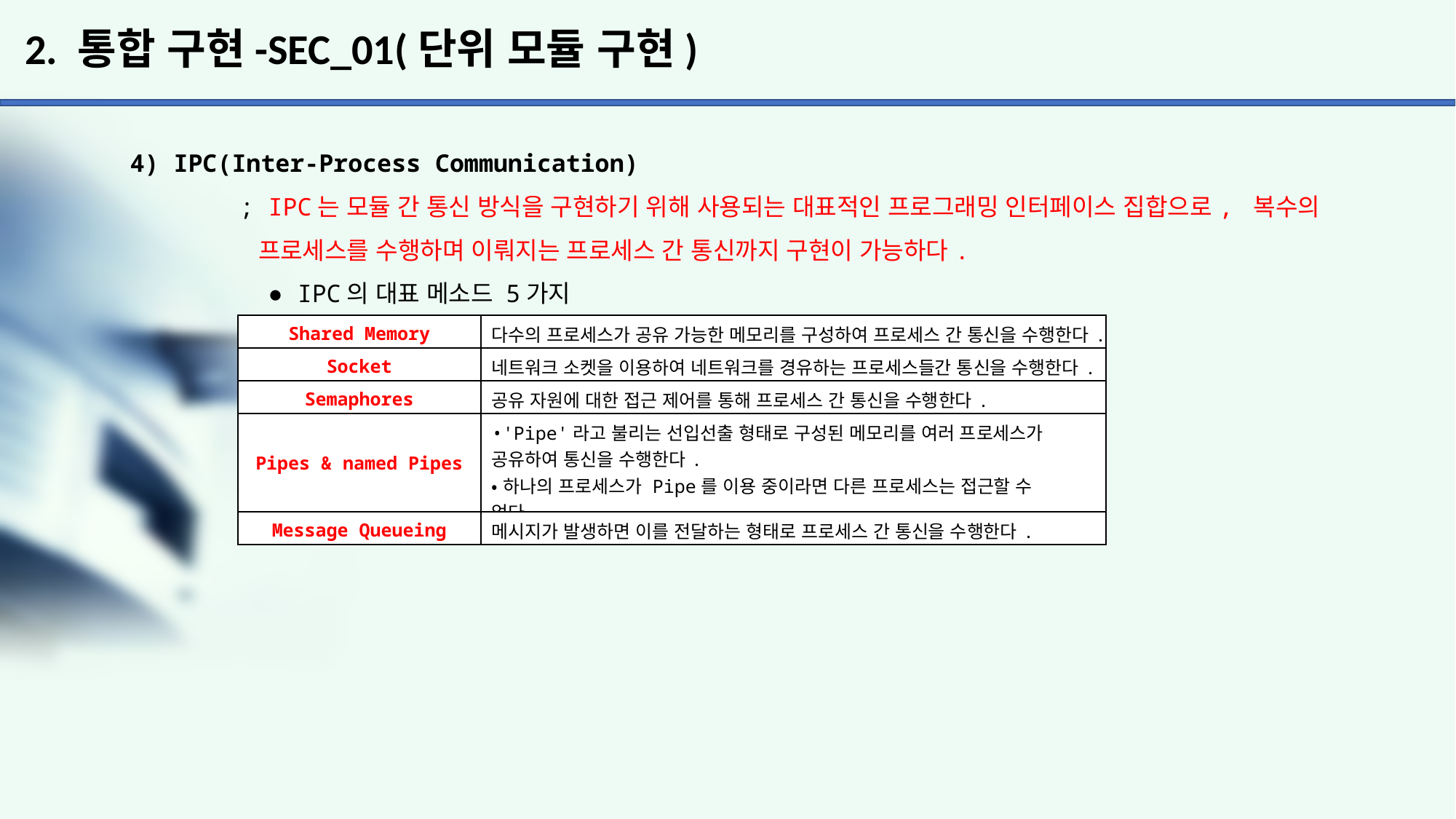

# 2. 통합 구현-SEC_01(단위 모듈 구현)
4) IPC(Inter-Process Communication)
	; IPC는 모듈 간 통신 방식을 구현하기 위해 사용되는 대표적인 프로그래밍 인터페이스 집합으로, 복수의
	  프로세스를 수행하며 이뤄지는 프로세스 간 통신까지 구현이 가능하다.
	  ● IPC의 대표 메소드 5가지
| Shared Memory | 다수의 프로세스가 공유 가능한 메모리를 구성하여 프로세스 간 통신을 수행한다. |
| --- | --- |
| Socket | 네트워크 소켓을 이용하여 네트워크를 경유하는 프로세스들간 통신을 수행한다. |
| Semaphores | 공유 자원에 대한 접근 제어를 통해 프로세스 간 통신을 수행한다. |
| Pipes & named Pipes | •'Pipe'라고 불리는 선입선출 형태로 구성된 메모리를 여러 프로세스가 공유하여 통신을 수행한다. •하나의 프로세스가 Pipe를 이용 중이라면 다른 프로세스는 접근할 수 없다. |
| Message Queueing | 메시지가 발생하면 이를 전달하는 형태로 프로세스 간 통신을 수행한다. |